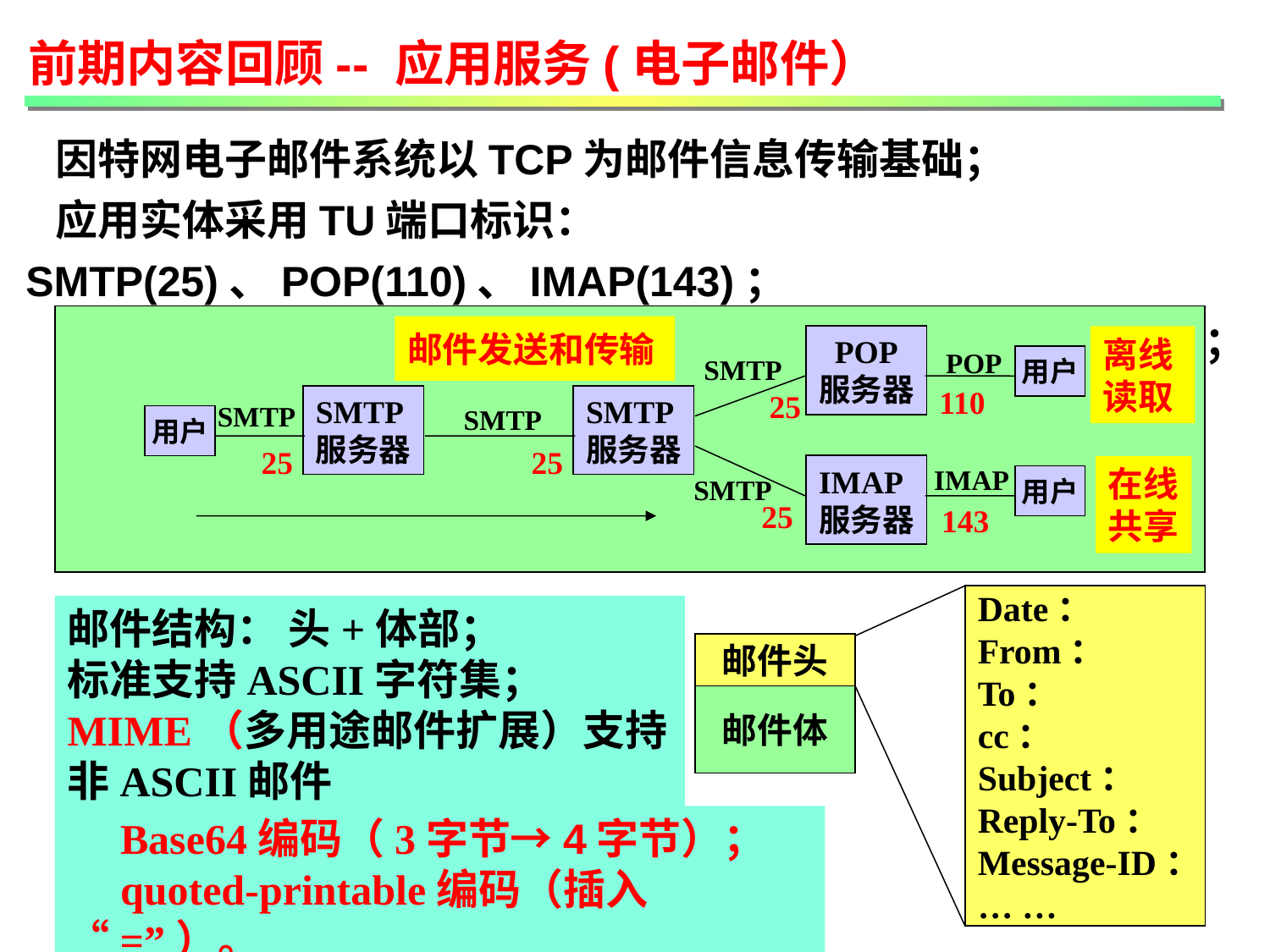

前期内容回顾-- 应用服务(电子邮件）

  因特网电子邮件系统以TCP为邮件信息传输基础；
  应用实体采用TU端口标识：SMTP(25)、POP(110)、IMAP(143)；
  均以C/S方式工作，服务器作为守护进程等待相应端口的请求；

POP
服务器
POP
SMTP
用户

110
25
SMTP
服务器
SMTP
服务器
SMTP
SMTP
用户

25
25

IMAP
服务器
IMAP
SMTP
用户
25
143

邮件发送和传输
离线
读取
在线
共享

Date：
From：
To：
cc：
Subject：
Reply-To：
Message-ID：
… …
邮件结构： 头+体部；
标准支持ASCII字符集；
MIME（多用途邮件扩展）支持非ASCII邮件
邮件头
邮件体

     Base64编码（3字节→4字节）；
     quoted-printable编码（插入“=”）。